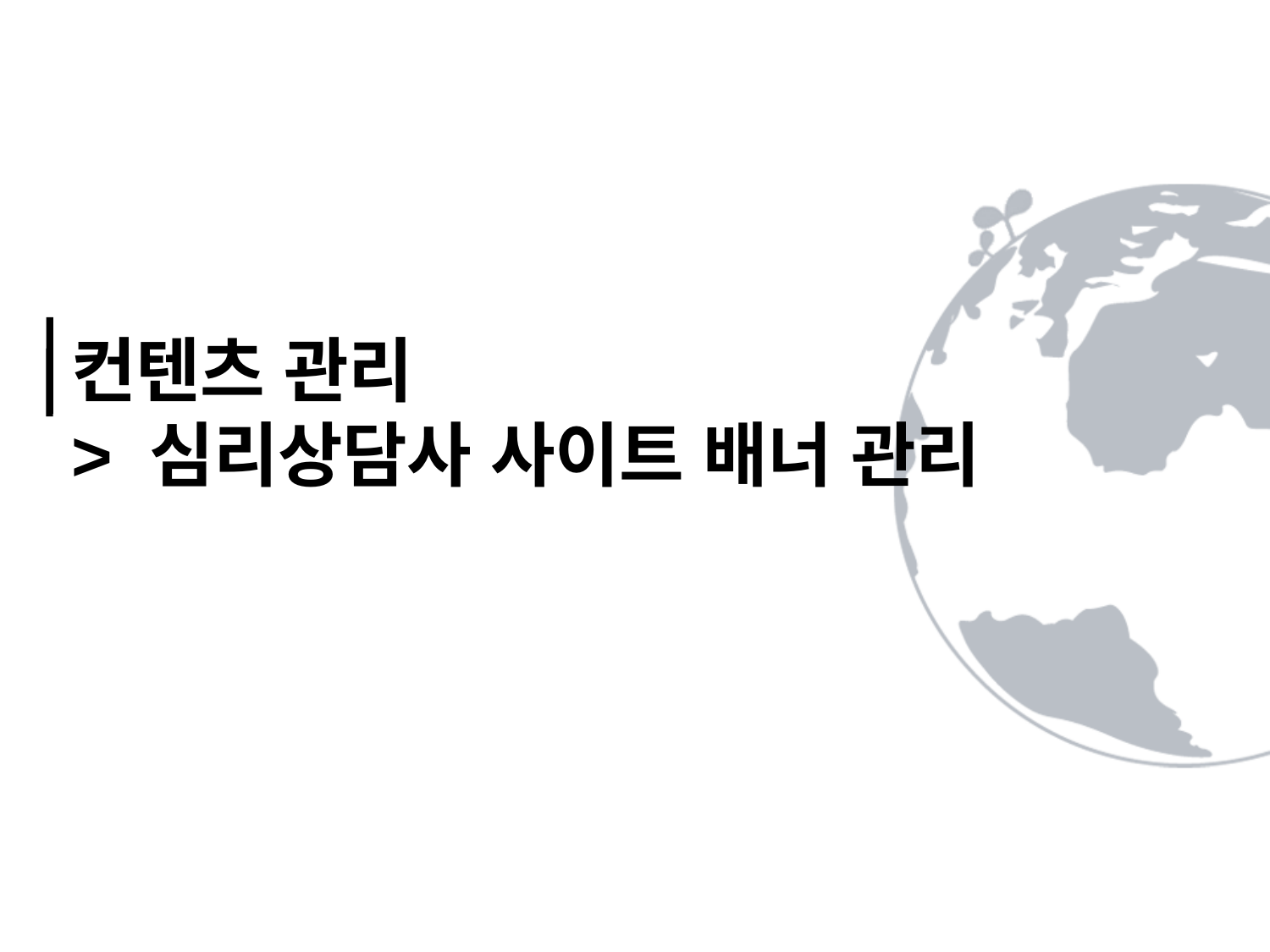

컨텐츠 관리
> 심리상담사 사이트 배너 관리